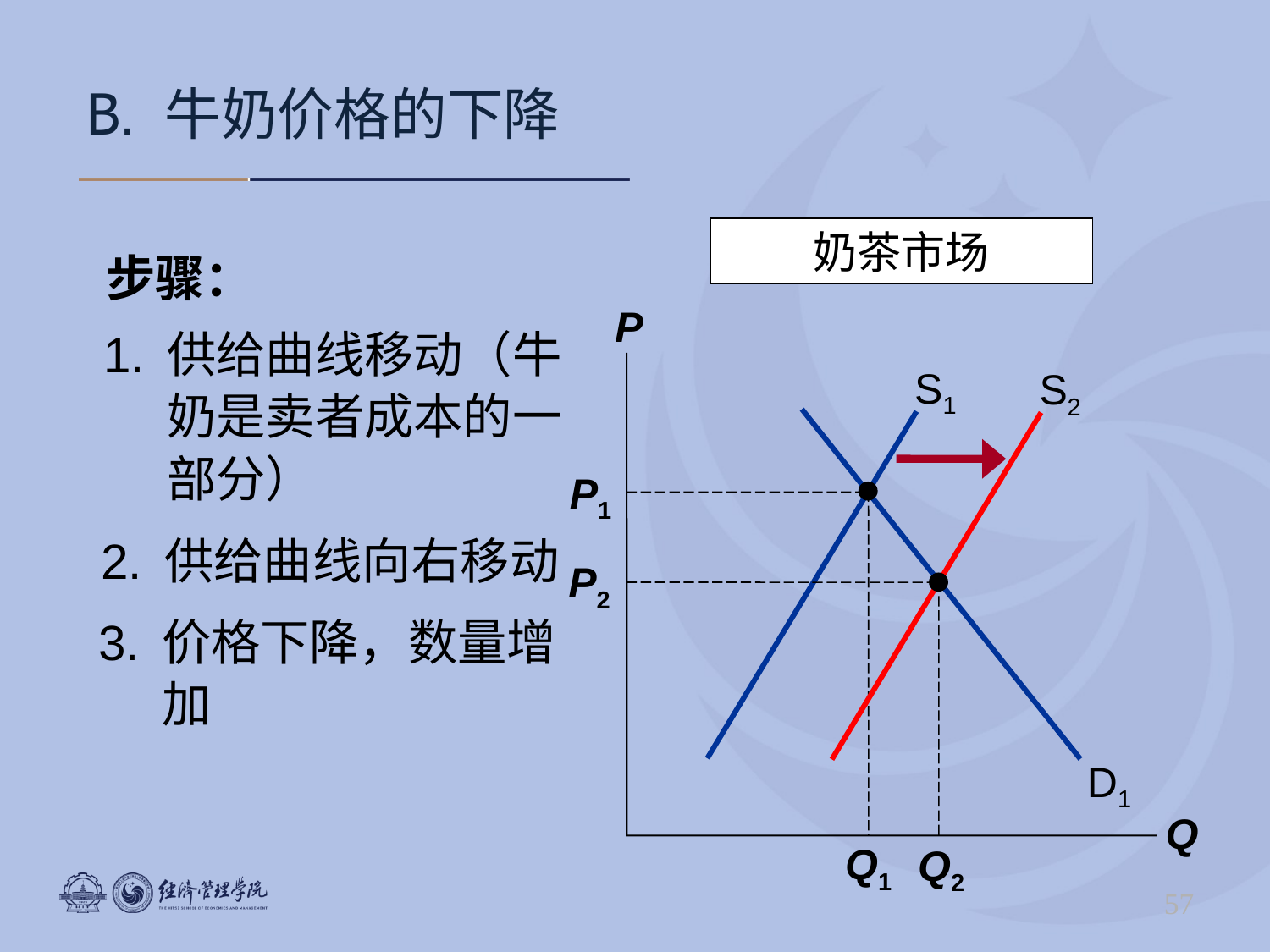

# B. 牛奶价格的下降
奶茶市场
步骤：
P

Q
1.	供给曲线移动（牛奶是卖者成本的一部分）
S1

S2

D1

P1

Q1
2.	供给曲线向右移动
P2

Q2
3.	价格下降，数量增加